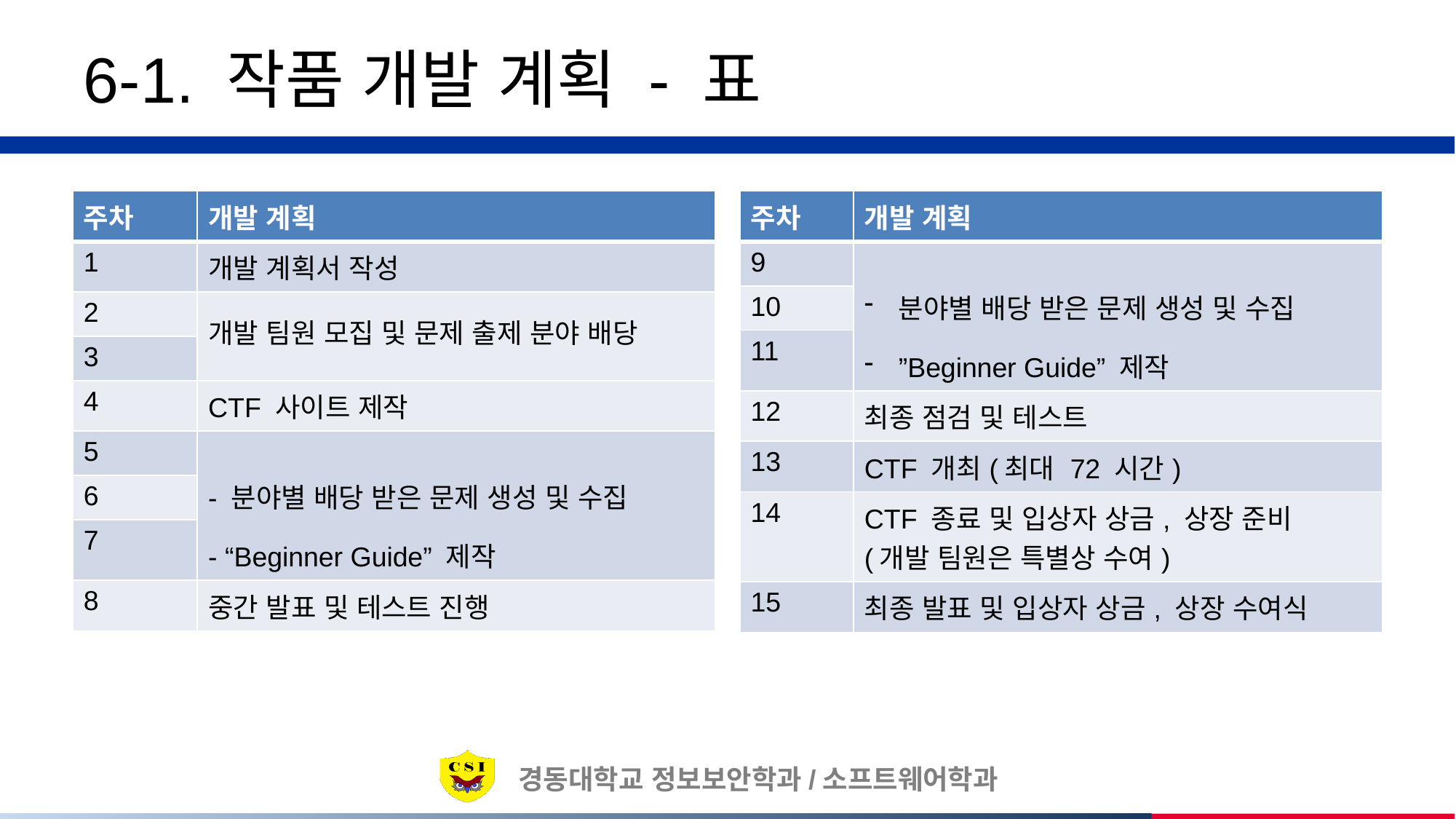

# 6-1. 작품 개발 계획 - 표
| 주차 | 개발 계획 |
| --- | --- |
| 1 | 개발 계획서 작성 |
| 2 | 개발 팀원 모집 및 문제 출제 분야 배당 |
| 3 |  |
| 4 | CTF 사이트 제작 |
| 5 | - 분야별 배당 받은 문제 생성 및 수집 - “Beginner Guide” 제작 |
| 6 | 분야별 배당 받은 문제 생성 및 수집 |
| 7 | 분야별 배당 받은 문제 생성 및 수집 |
| 8 | 중간 발표 및 테스트 진행 |
| 주차 | 개발 계획 |
| --- | --- |
| 9 | 분야별 배당 받은 문제 생성 및 수집 ”Beginner Guide” 제작 |
| 10 | 분야별 배당 받은 문제 생성 및 수집 |
| 11 | 분야별 배당 받은 문제 생성 및 수집 |
| 12 | 최종 점검 및 테스트 |
| 13 | CTF 개최(최대 72 시간) |
| 14 | CTF 종료 및 입상자 상금, 상장 준비 (개발 팀원은 특별상 수여) |
| 15 | 최종 발표 및 입상자 상금, 상장 수여식 |